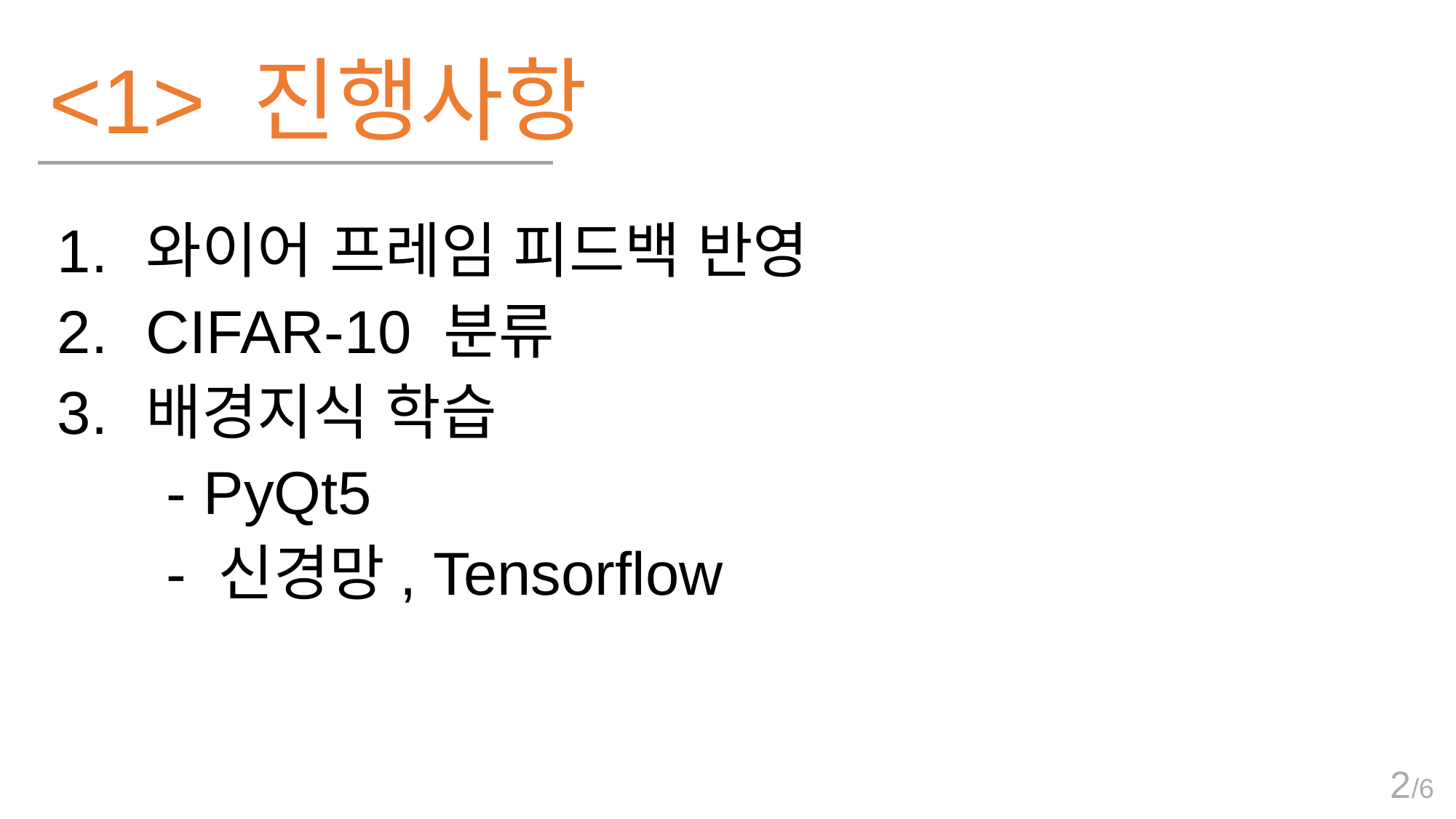

# <1> 진행사항
와이어 프레임 피드백 반영
CIFAR-10 분류
배경지식 학습
	- PyQt5
	- 신경망, Tensorflow
2/6